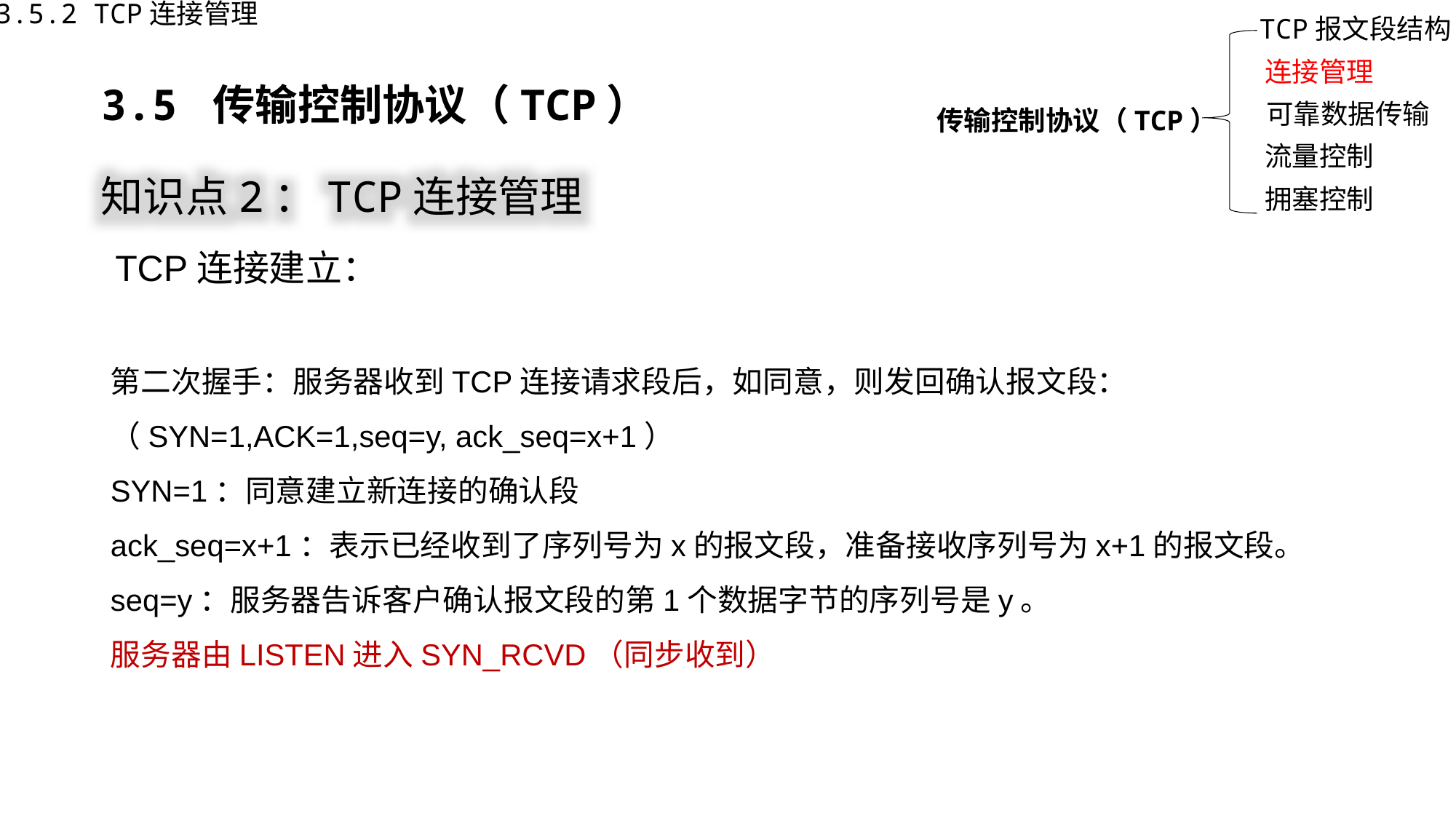

3.5.2 TCP连接管理
TCP报文段结构

连接管理
传输控制协议（TCP）
可靠数据传输
流量控制
拥塞控制
3.5 传输控制协议（TCP）
知识点2：TCP连接管理
TCP连接建立：
第二次握手：服务器收到TCP连接请求段后，如同意，则发回确认报文段：
（SYN=1,ACK=1,seq=y, ack_seq=x+1）
SYN=1：同意建立新连接的确认段
ack_seq=x+1：表示已经收到了序列号为x的报文段，准备接收序列号为x+1的报文段。
seq=y：服务器告诉客户确认报文段的第1个数据字节的序列号是y。
服务器由LISTEN进入SYN_RCVD（同步收到）